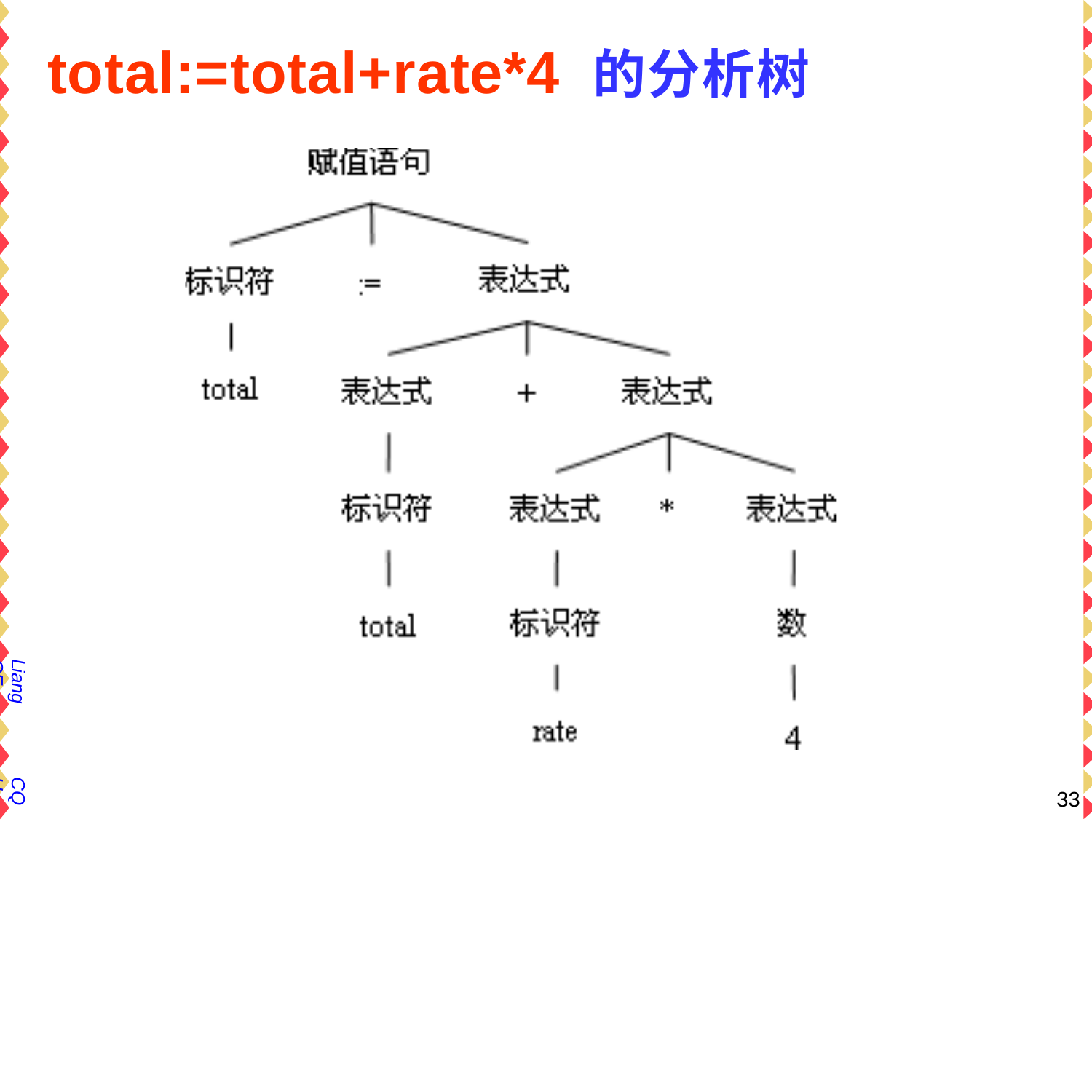

# total:=total+rate*4 的分析树

Liang GE
CQU
33